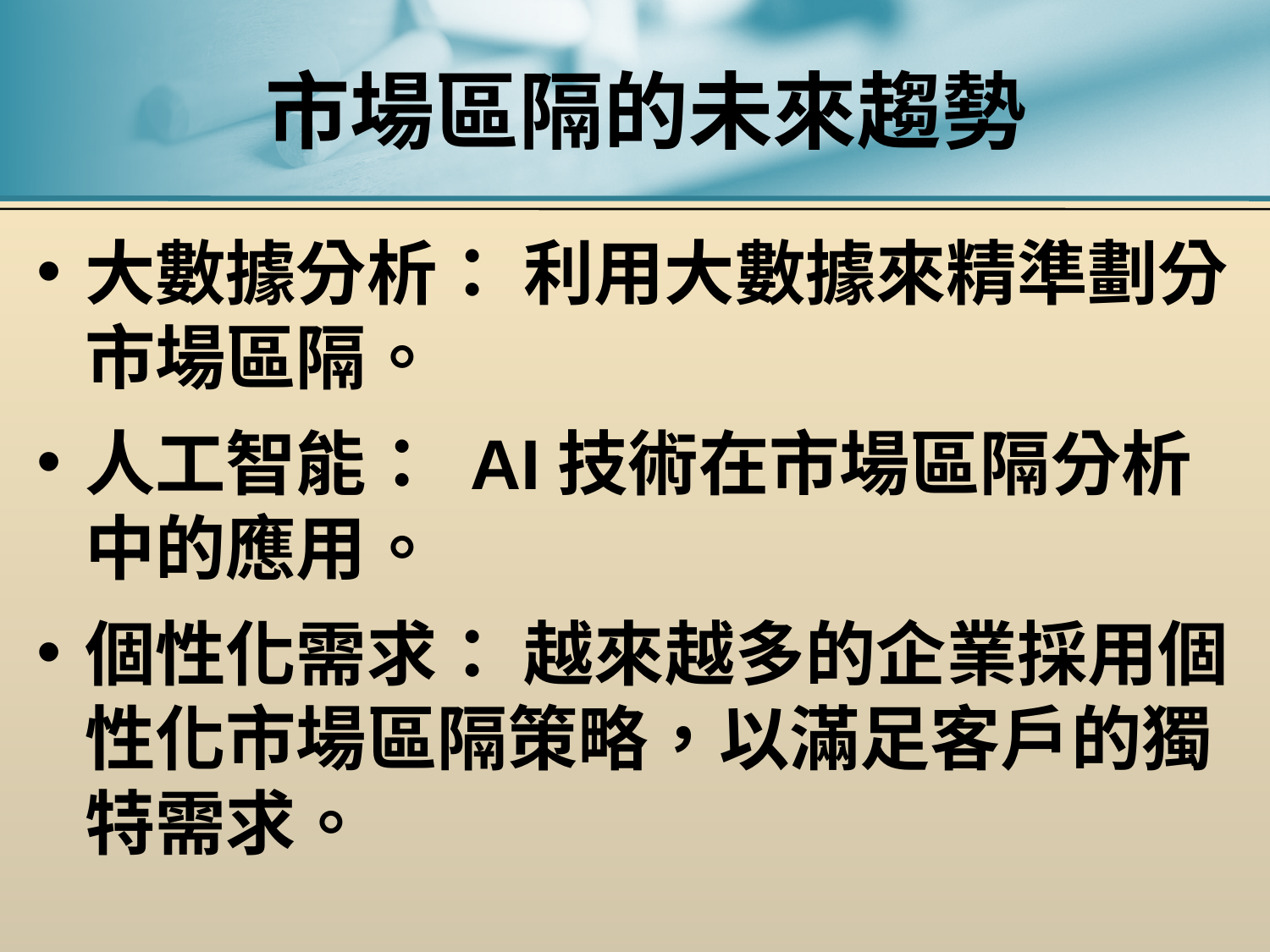

# 市場區隔的未來趨勢
大數據分析： 利用大數據來精準劃分市場區隔。
人工智能： AI技術在市場區隔分析中的應用。
個性化需求： 越來越多的企業採用個性化市場區隔策略，以滿足客戶的獨特需求。